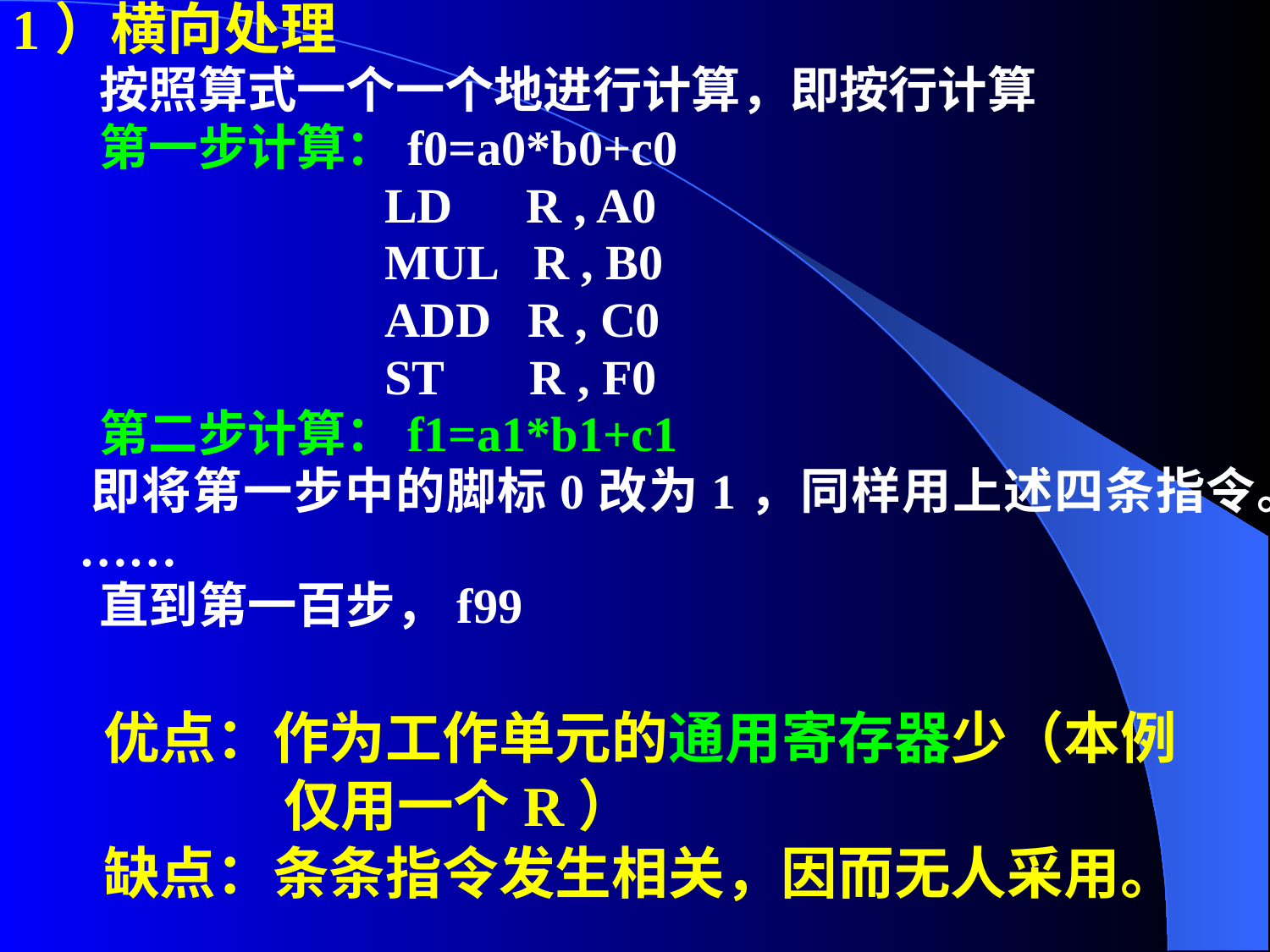

1）横向处理
  按照算式一个一个地进行计算，即按行计算
  第一步计算：f0=a0*b0+c0
                          LD      R , A0
                          MUL   R , B0
                          ADD   R , C0
                          ST       R , F0
  第二步计算：f1=a1*b1+c1
 即将第一步中的脚标0改为1，同样用上述四条指令。
 ……
  直到第一百步，f99
      优点：作为工作单元的通用寄存器少（本例
                    仅用一个R）
      缺点：条条指令发生相关，因而无人采用。
22